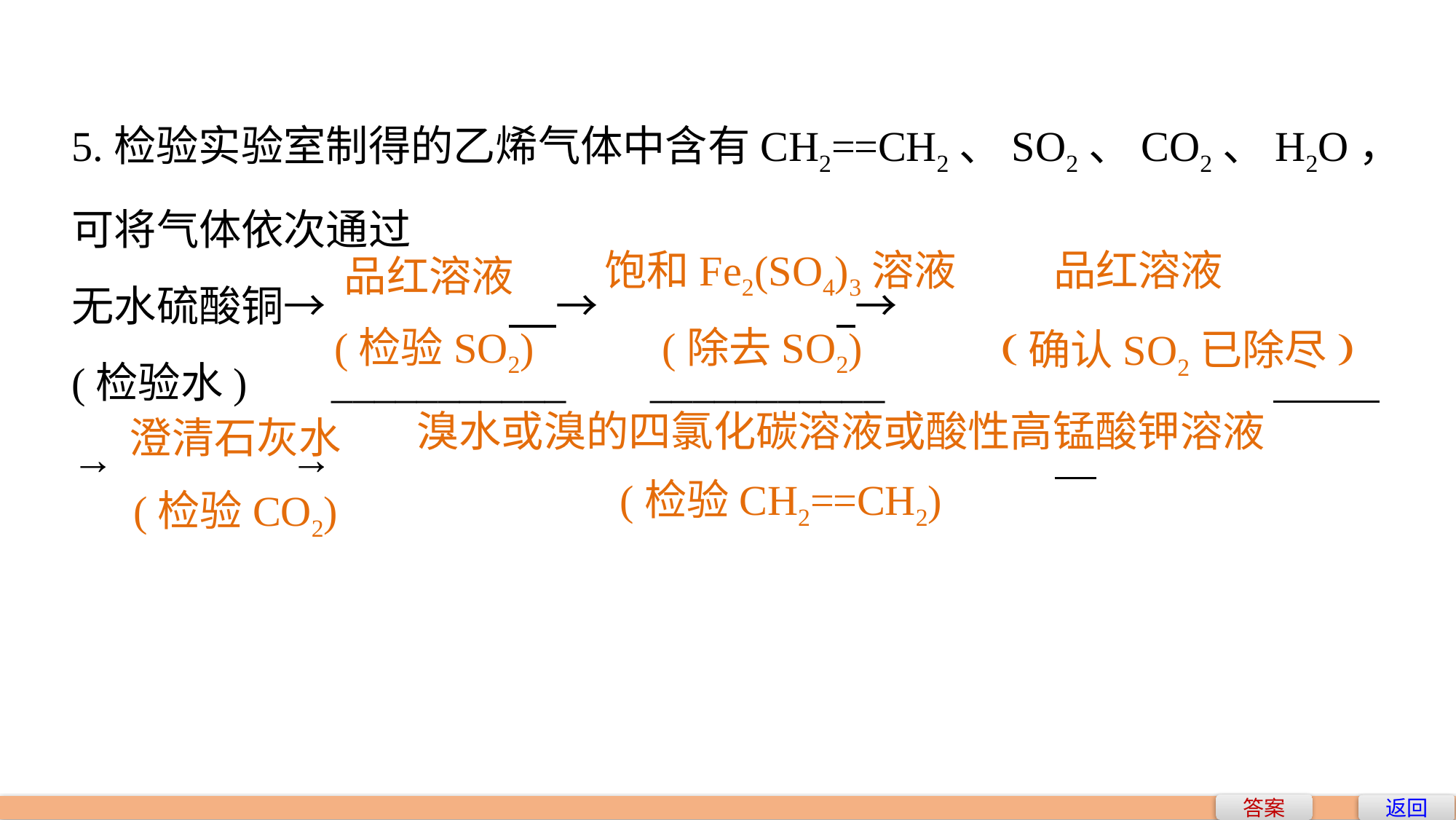

5.检验实验室制得的乙烯气体中含有CH2==CH2、SO2、CO2、H2O，可将气体依次通过
无水硫酸铜→		     →			  →
(检验水)        ___________        ___________
→		→

饱和Fe2(SO4)3溶液
品红溶液
品红溶液
        (检验SO2)
(除去SO2)
(确认SO2已除尽)
溴水或溴的四氯化碳溶液或酸性高锰酸钾溶液
澄清石灰水
(检验CH2==CH2)
(检验CO2)
答案
返回